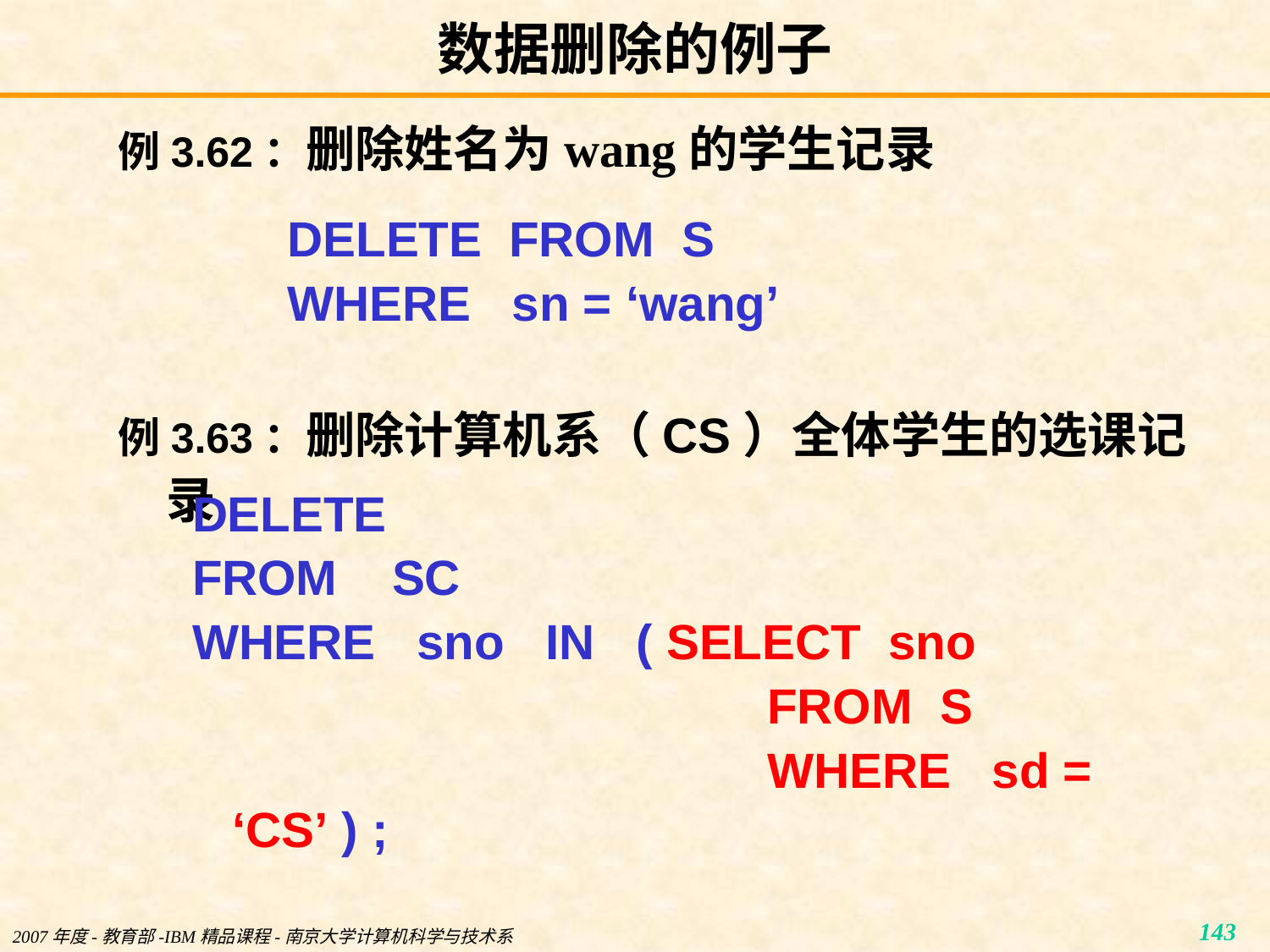

# 数据删除的例子
例3.62：删除姓名为wang的学生记录
DELETE  FROM  S
WHERE   sn = ‘wang’
例3.63：删除计算机系（CS）全体学生的选课记录
DELETE
FROM    SC
WHERE   sno   IN   ( SELECT  sno
					  FROM  S
					  WHERE   sd = ‘CS’ ) ;
143
2007年度-教育部-IBM精品课程-南京大学计算机科学与技术系